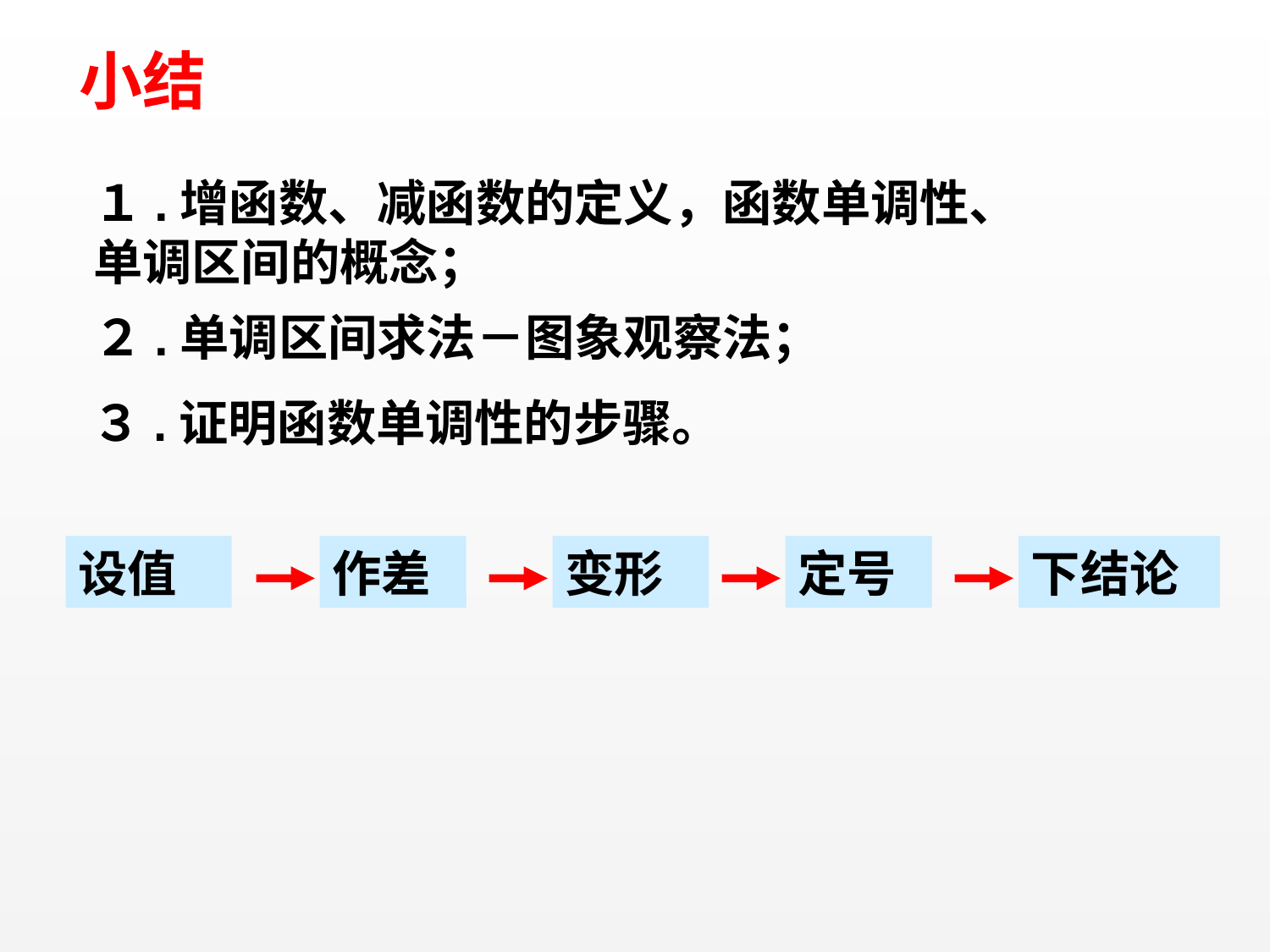

小结
１.增函数、减函数的定义，函数单调性、
单调区间的概念；
２.单调区间求法－图象观察法；
３.证明函数单调性的步骤。
设值
作差
变形
定号
下结论